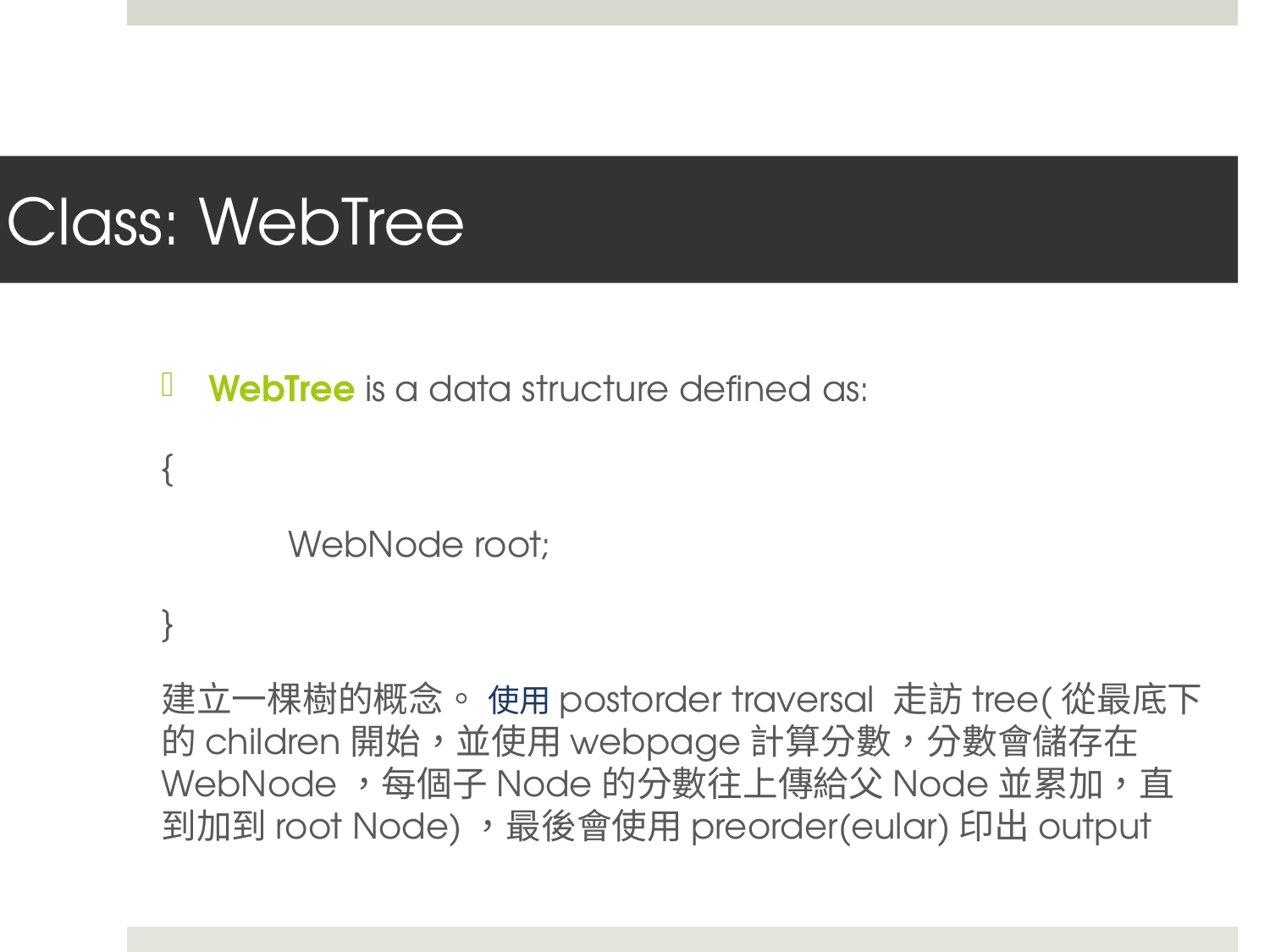

# Class: WebTree
WebTree is a data structure defined as:
{
	WebNode root;
}
建立一棵樹的概念。 使用postorder traversal 走訪tree(從最底下的children開始，並使用webpage計算分數，分數會儲存在WebNode，每個子Node的分數往上傳給父Node並累加，直到加到root Node)，最後會使用preorder(eular)印出output